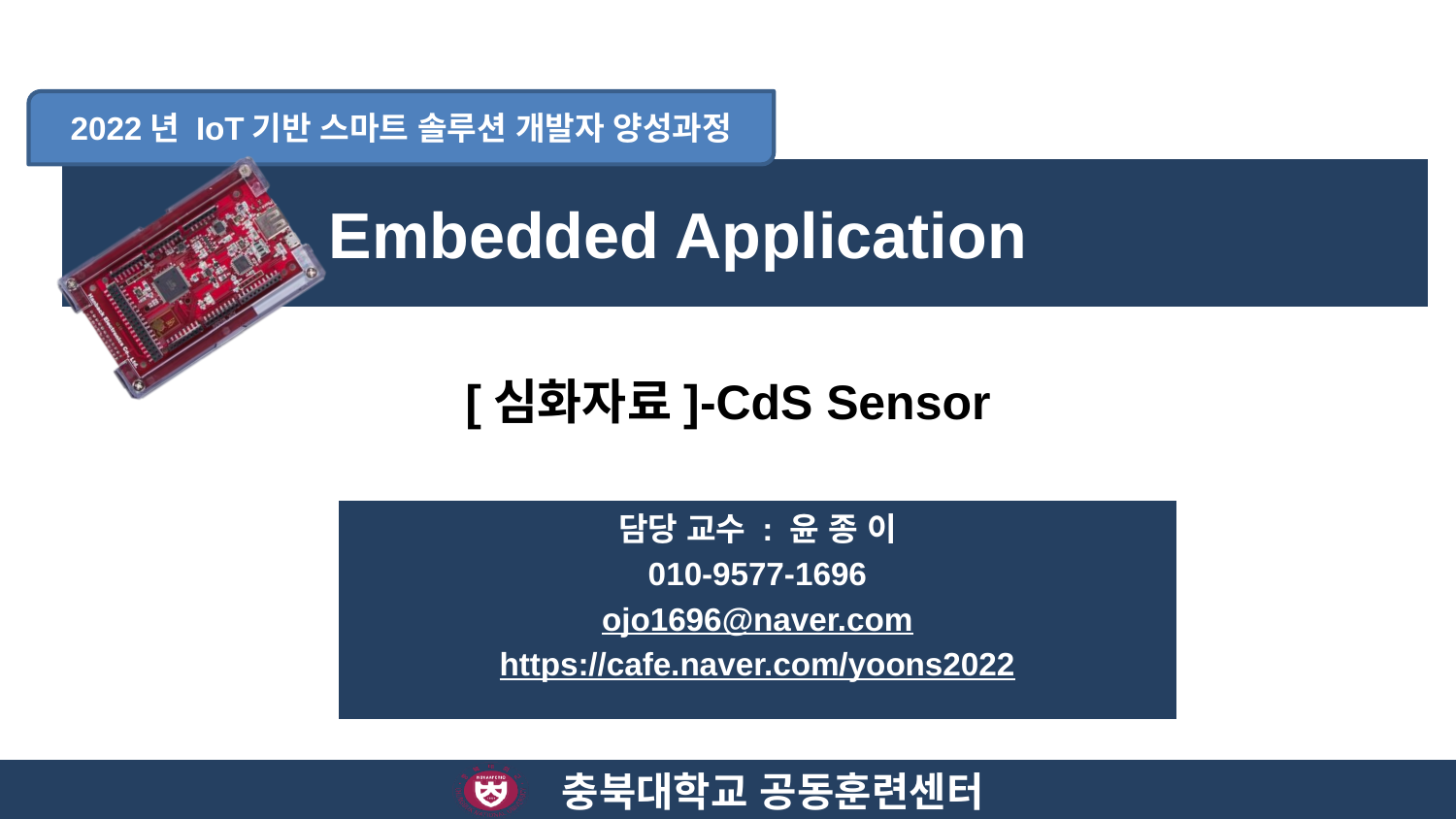

[심화자료]-CdS Sensor
담당 교수 : 윤 종 이
010-9577-1696
ojo1696@naver.com
https://cafe.naver.com/yoons2022